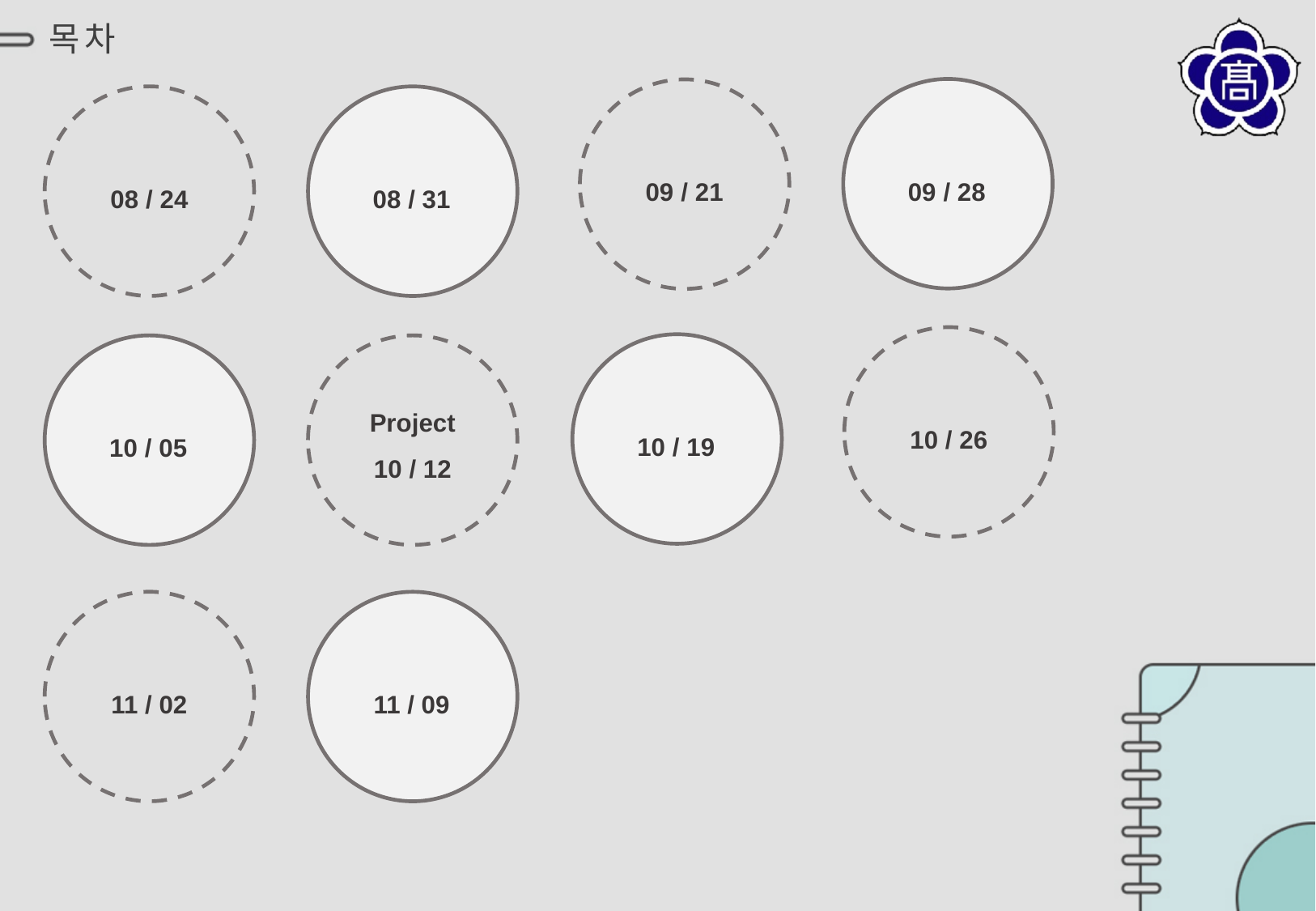

목 차

09 / 28
09 / 21
08 / 31
08 / 24

Project
10 / 12
10 / 26
10 / 19
10 / 05

11 / 09
11 / 02